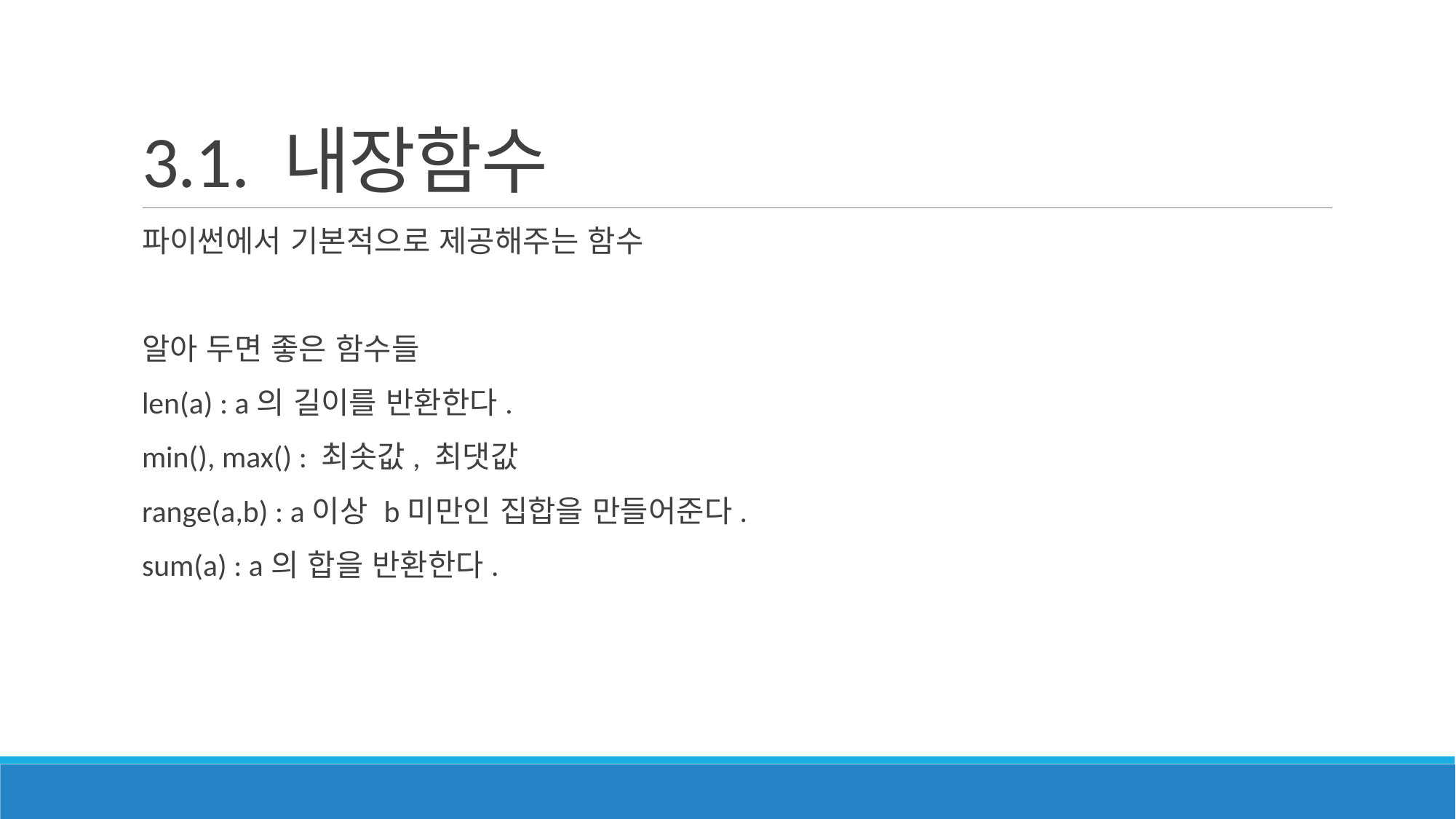

# 3.1. 내장함수
파이썬에서 기본적으로 제공해주는 함수

알아 두면 좋은 함수들
len(a) : a의 길이를 반환한다.
min(), max() : 최솟값, 최댓값
range(a,b) : a이상 b미만인 집합을 만들어준다.
sum(a) : a의 합을 반환한다.